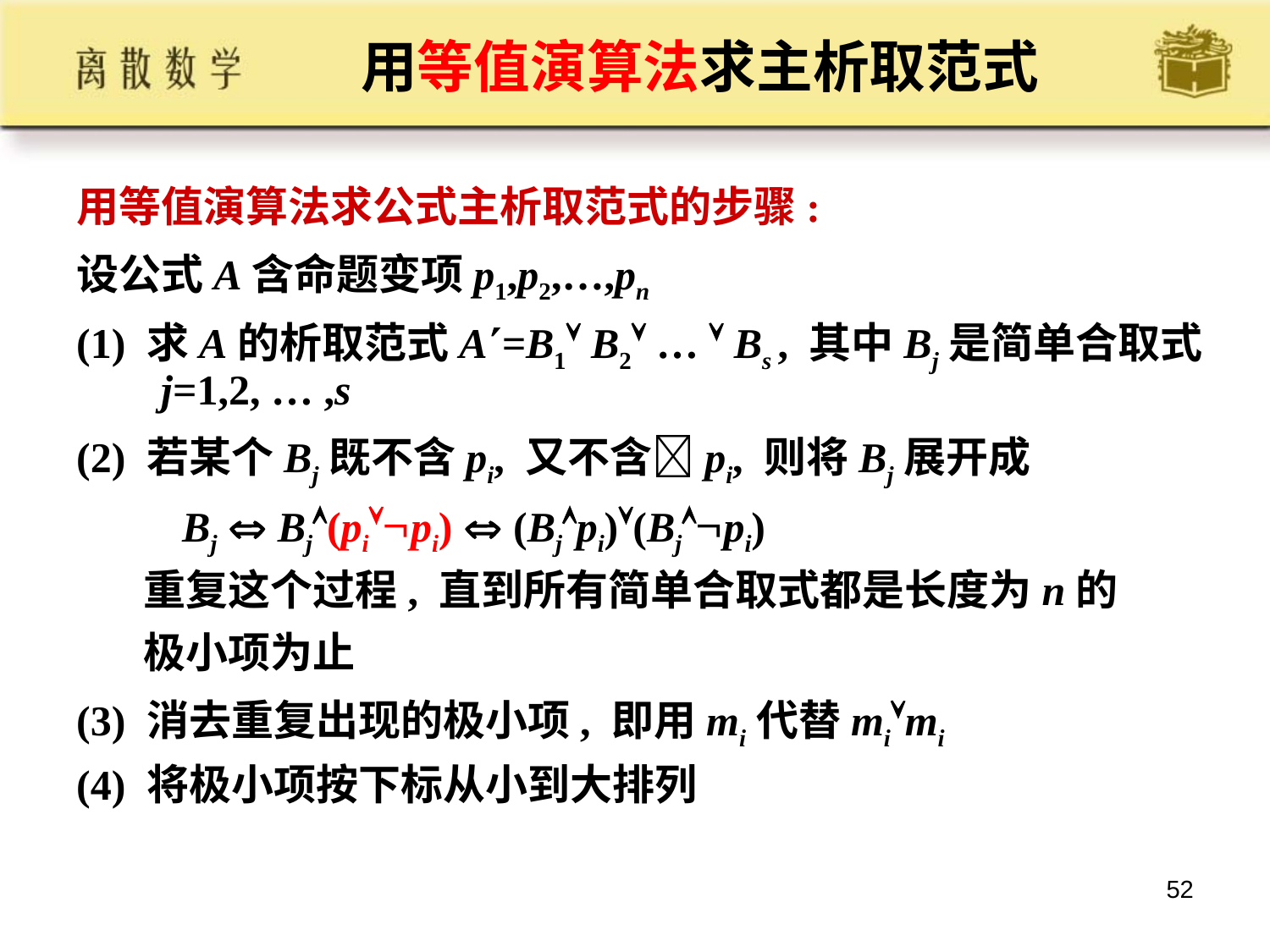

# 用等值演算法求主析取范式
用等值演算法求公式主析取范式的步骤:
设公式A含命题变项p1,p2,…,pn
(1) 求A的析取范式A′=B1∨ B2∨ … ∨ Bs , 其中Bj是简单合取式 j=1,2, … ,s
(2) 若某个Bj既不含pi, 又不含¬pi, 则将Bj展开成
          Bj ⇔ Bj∧(pi∨¬pi) ⇔ (Bj∧pi)∨(Bj∧¬pi)
      重复这个过程, 直到所有简单合取式都是长度为n的
      极小项为止
(3) 消去重复出现的极小项, 即用mi代替mi∨mi
(4) 将极小项按下标从小到大排列
52